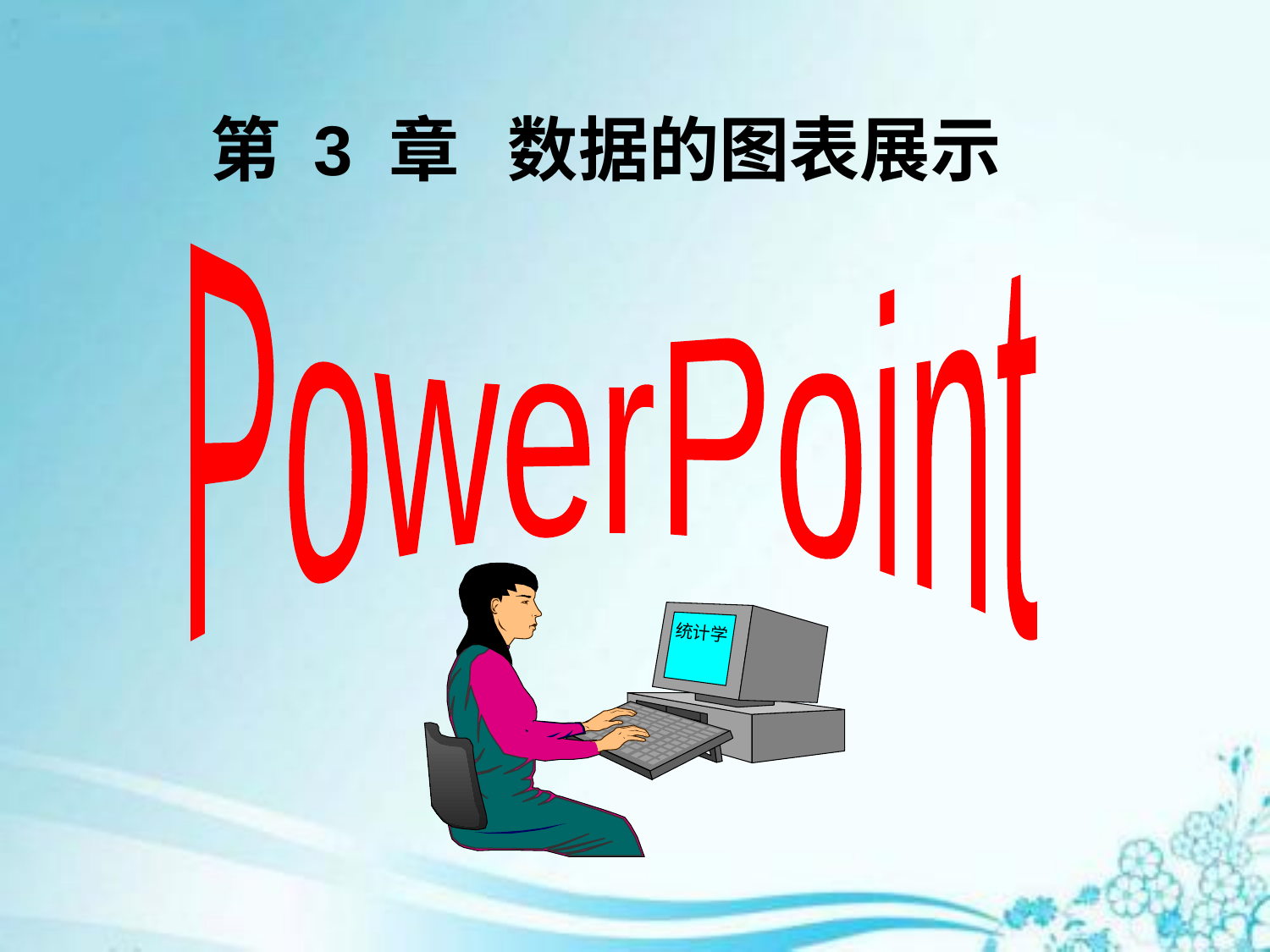

# 第 3 章   数据的图表展示
PowerPoint

统计学